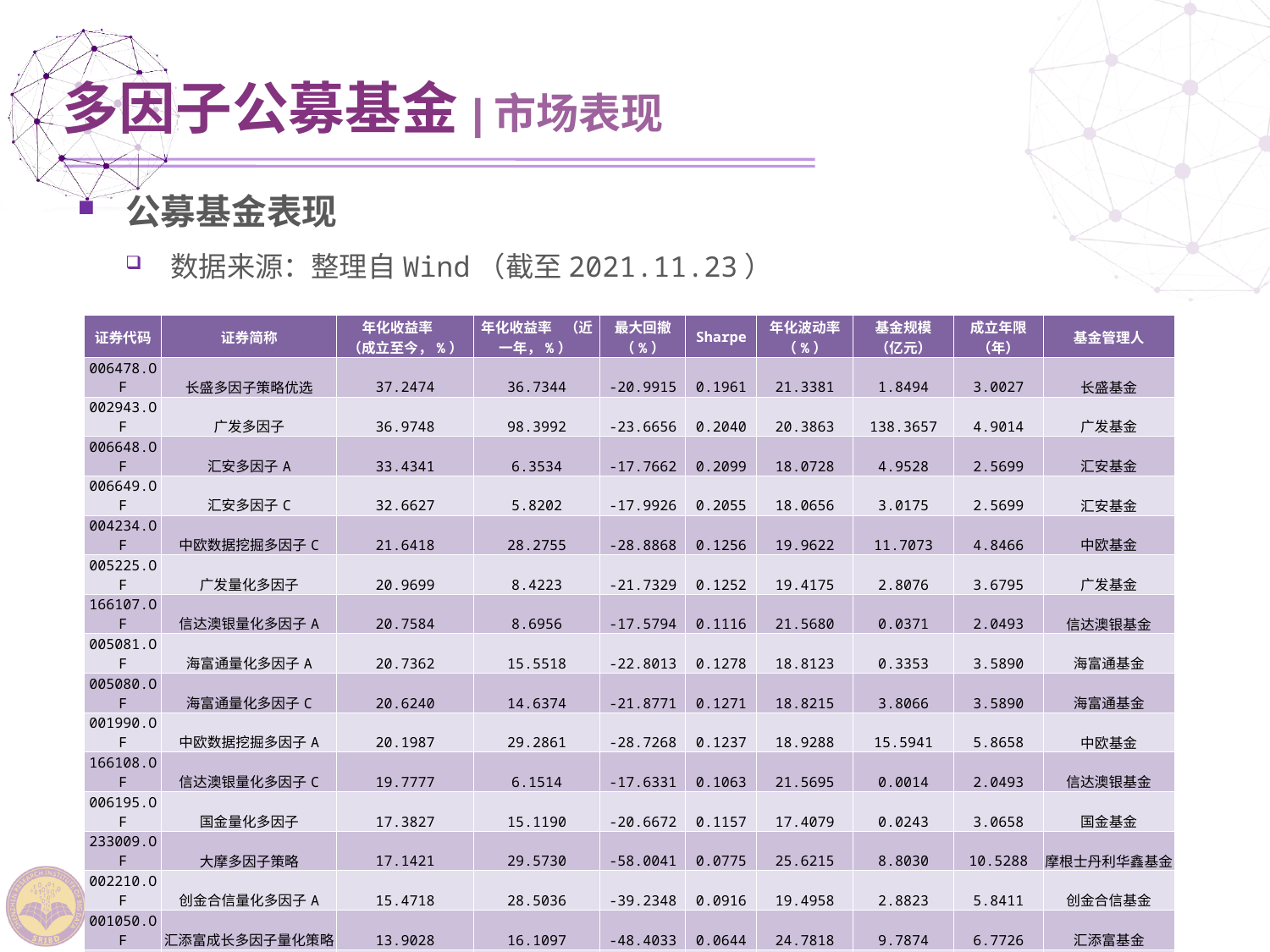

公募基金表现
数据来源：整理自Wind（截至2021.11.23）
多因子公募基金|市场表现

| 证券代码 | 证券简称 | 年化收益率 （成立至今，%） | 年化收益率 （近一年，%） | 最大回撤 （%） | Sharpe | 年化波动率 （%） | 基金规模 （亿元） | 成立年限 （年） | 基金管理人 |
| --- | --- | --- | --- | --- | --- | --- | --- | --- | --- |
| 006478.OF | 长盛多因子策略优选 | 37.2474 | 36.7344 | -20.9915 | 0.1961 | 21.3381 | 1.8494 | 3.0027 | 长盛基金 |
| 002943.OF | 广发多因子 | 36.9748 | 98.3992 | -23.6656 | 0.2040 | 20.3863 | 138.3657 | 4.9014 | 广发基金 |
| 006648.OF | 汇安多因子A | 33.4341 | 6.3534 | -17.7662 | 0.2099 | 18.0728 | 4.9528 | 2.5699 | 汇安基金 |
| 006649.OF | 汇安多因子C | 32.6627 | 5.8202 | -17.9926 | 0.2055 | 18.0656 | 3.0175 | 2.5699 | 汇安基金 |
| 004234.OF | 中欧数据挖掘多因子C | 21.6418 | 28.2755 | -28.8868 | 0.1256 | 19.9622 | 11.7073 | 4.8466 | 中欧基金 |
| 005225.OF | 广发量化多因子 | 20.9699 | 8.4223 | -21.7329 | 0.1252 | 19.4175 | 2.8076 | 3.6795 | 广发基金 |
| 166107.OF | 信达澳银量化多因子A | 20.7584 | 8.6956 | -17.5794 | 0.1116 | 21.5680 | 0.0371 | 2.0493 | 信达澳银基金 |
| 005081.OF | 海富通量化多因子A | 20.7362 | 15.5518 | -22.8013 | 0.1278 | 18.8123 | 0.3353 | 3.5890 | 海富通基金 |
| 005080.OF | 海富通量化多因子C | 20.6240 | 14.6374 | -21.8771 | 0.1271 | 18.8215 | 3.8066 | 3.5890 | 海富通基金 |
| 001990.OF | 中欧数据挖掘多因子A | 20.1987 | 29.2861 | -28.7268 | 0.1237 | 18.9288 | 15.5941 | 5.8658 | 中欧基金 |
| 166108.OF | 信达澳银量化多因子C | 19.7777 | 6.1514 | -17.6331 | 0.1063 | 21.5695 | 0.0014 | 2.0493 | 信达澳银基金 |
| 006195.OF | 国金量化多因子 | 17.3827 | 15.1190 | -20.6672 | 0.1157 | 17.4079 | 0.0243 | 3.0658 | 国金基金 |
| 233009.OF | 大摩多因子策略 | 17.1421 | 29.5730 | -58.0041 | 0.0775 | 25.6215 | 8.8030 | 10.5288 | 摩根士丹利华鑫基金 |
| 002210.OF | 创金合信量化多因子A | 15.4718 | 28.5036 | -39.2348 | 0.0916 | 19.4958 | 2.8823 | 5.8411 | 创金合信基金 |
| 001050.OF | 汇添富成长多因子量化策略 | 13.9028 | 16.1097 | -48.4033 | 0.0644 | 24.7818 | 9.7874 | 6.7726 | 汇添富基金 |
| 005120.OF | 上投摩根量化多因子 | 12.6399 | 7.3424 | -29.3312 | 0.0762 | 18.9190 | 0.2414 | 3.8466 | 上投摩根基金 |
| 003865.OF | 创金合信量化多因子C | 12.1081 | 27.5436 | -36.9534 | 0.0672 | 20.4875 | 0.3563 | 4.8822 | 创金合信基金 |
| 004606.OF | 上投摩根优选多因子 | 11.9403 | 1.6797 | -29.2508 | 0.0706 | 19.2000 | 0.1283 | 4.2548 | 上投摩根基金 |
| 002952.OF | 建信多因子量化 | 8.9910 | 5.9009 | -33.7323 | 0.0543 | 18.1519 | 0.1141 | 5.2932 | 建信基金 |
| 160415.OF | 华安量化多因子 | 8.8749 | 28.6637 | -62.2176 | 0.0412 | 23.5537 | 0.1270 | 10.2329 | 华安基金 |
| 013465.OF | 博时智选量化多因子A | 8.7035 |  | -0.0900 | 0.3873 | 2.4494 | 0.3022 | 0.0575 | 博时基金 |
| 013466.OF | 博时智选量化多因子C | 8.4215 |  | -0.1000 | 0.3805 | 2.3986 | 4.4331 | 0.0575 | 博时基金 |
| 005530.OF | 汇添富沪深300指数增强A | 5.0553 | 4.0771 | -15.9623 | 0.0261 | 18.2594 | 3.9292 | 1.0548 | 汇添富基金 |
| 001219.OF | 上投摩根动态多因子 | 4.6921 | 5.0707 | -41.0557 | 0.0193 | 22.1973 | 1.4234 | 6.4822 | 上投摩根基金 |